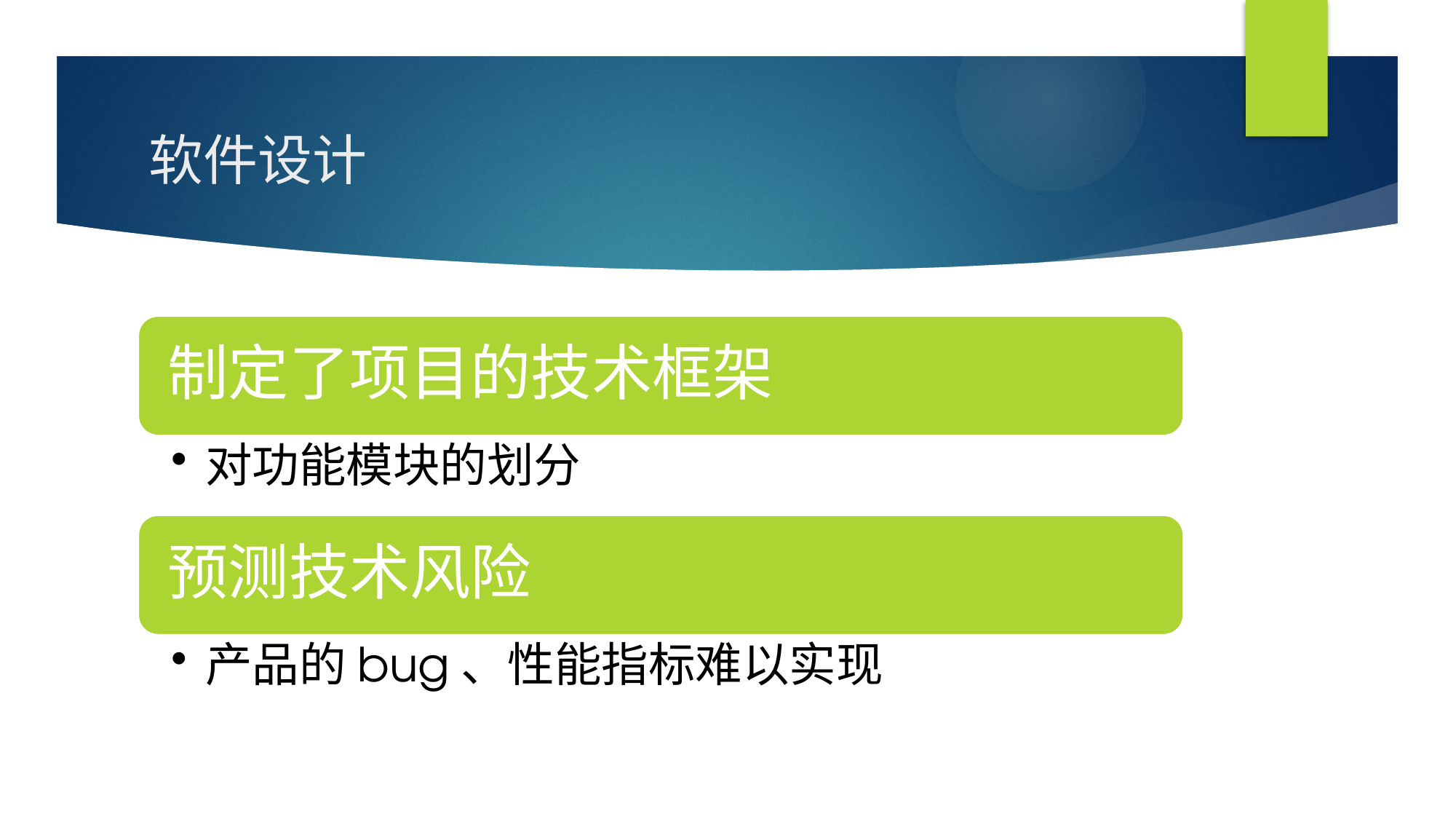

# 软件设计
制定了项目的技术框架
对功能模块的划分
预测技术风险
产品的bug、性能指标难以实现